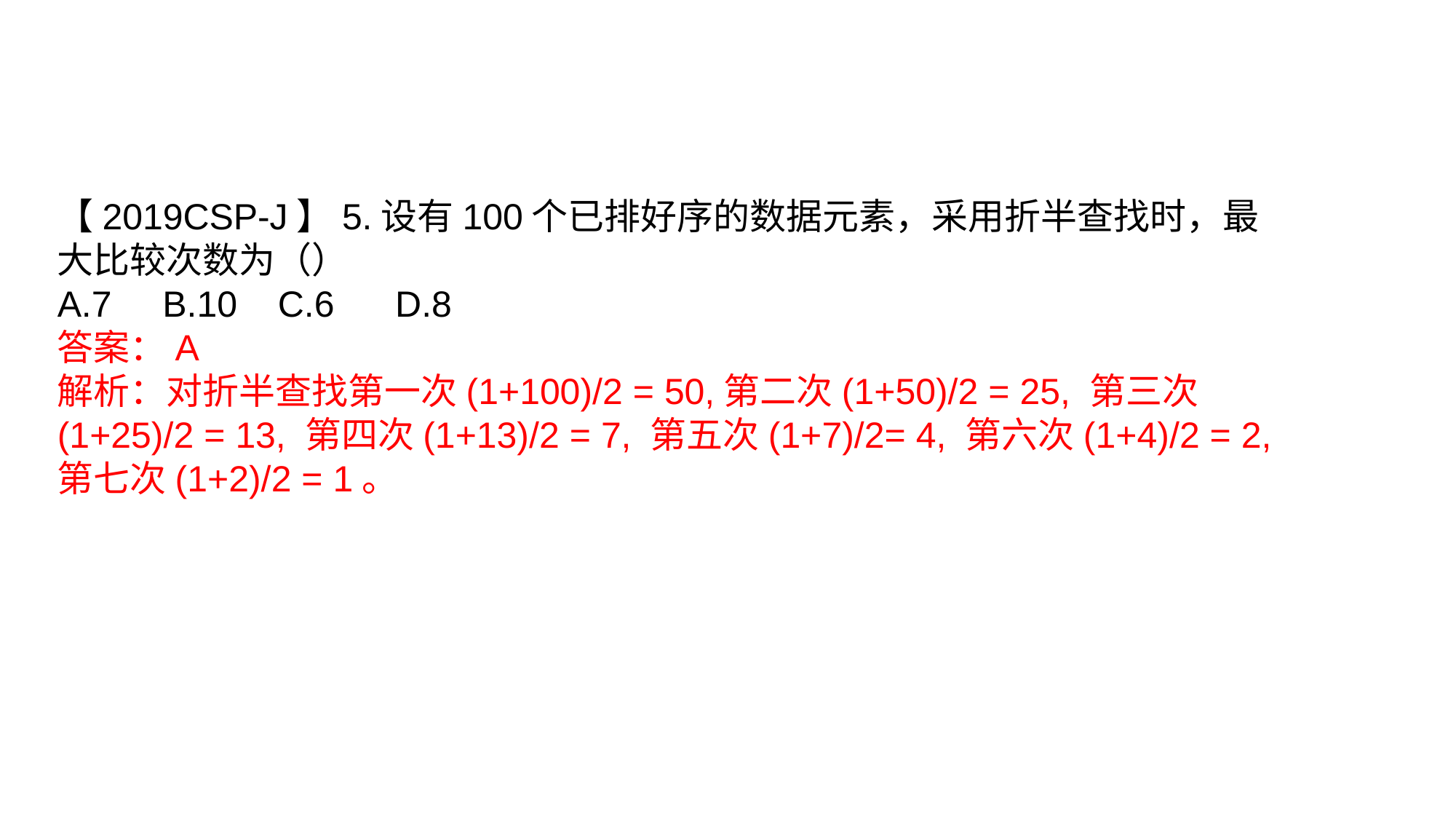

【2019CSP-J】5.设有100个已排好序的数据元素，采用折半查找时，最大比较次数为（）
A.7     B.10    C.6      D.8
答案：A
解析：对折半查找第一次(1+100)/2 = 50,第二次(1+50)/2 = 25, 第三次(1+25)/2 = 13, 第四次(1+13)/2 = 7, 第五次(1+7)/2= 4, 第六次(1+4)/2 = 2, 第七次(1+2)/2 = 1。